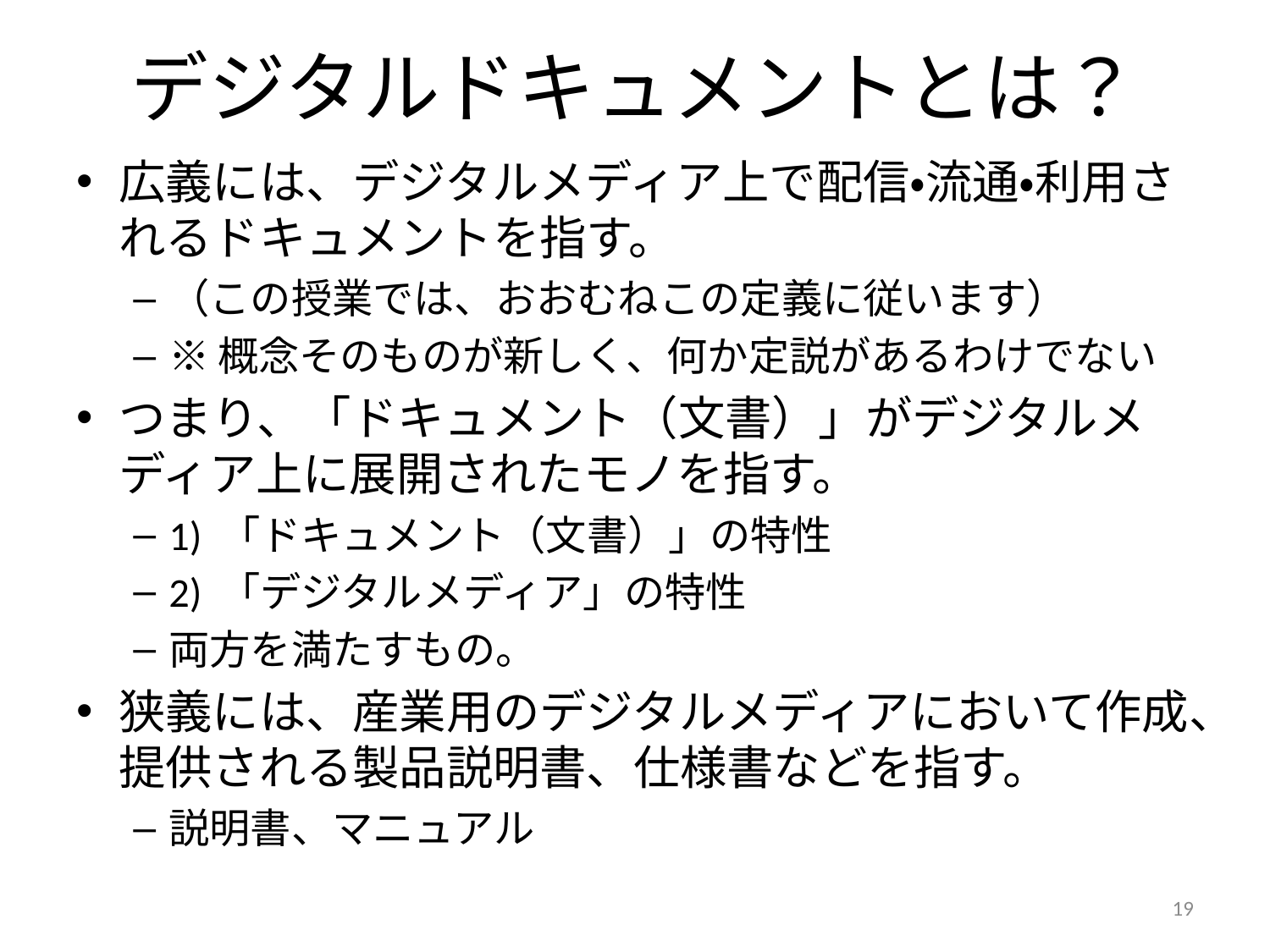

# デジタルドキュメントとは？
広義には、デジタルメディア上で配信・流通・利用されるドキュメントを指す。
（この授業では、おおむねこの定義に従います）
※概念そのものが新しく、何か定説があるわけでない
つまり、「ドキュメント（文書）」がデジタルメディア上に展開されたモノを指す。
1) 「ドキュメント（文書）」の特性
2) 「デジタルメディア」の特性
両方を満たすもの。
狭義には、産業用のデジタルメディアにおいて作成、提供される製品説明書、仕様書などを指す。
説明書、マニュアル
19